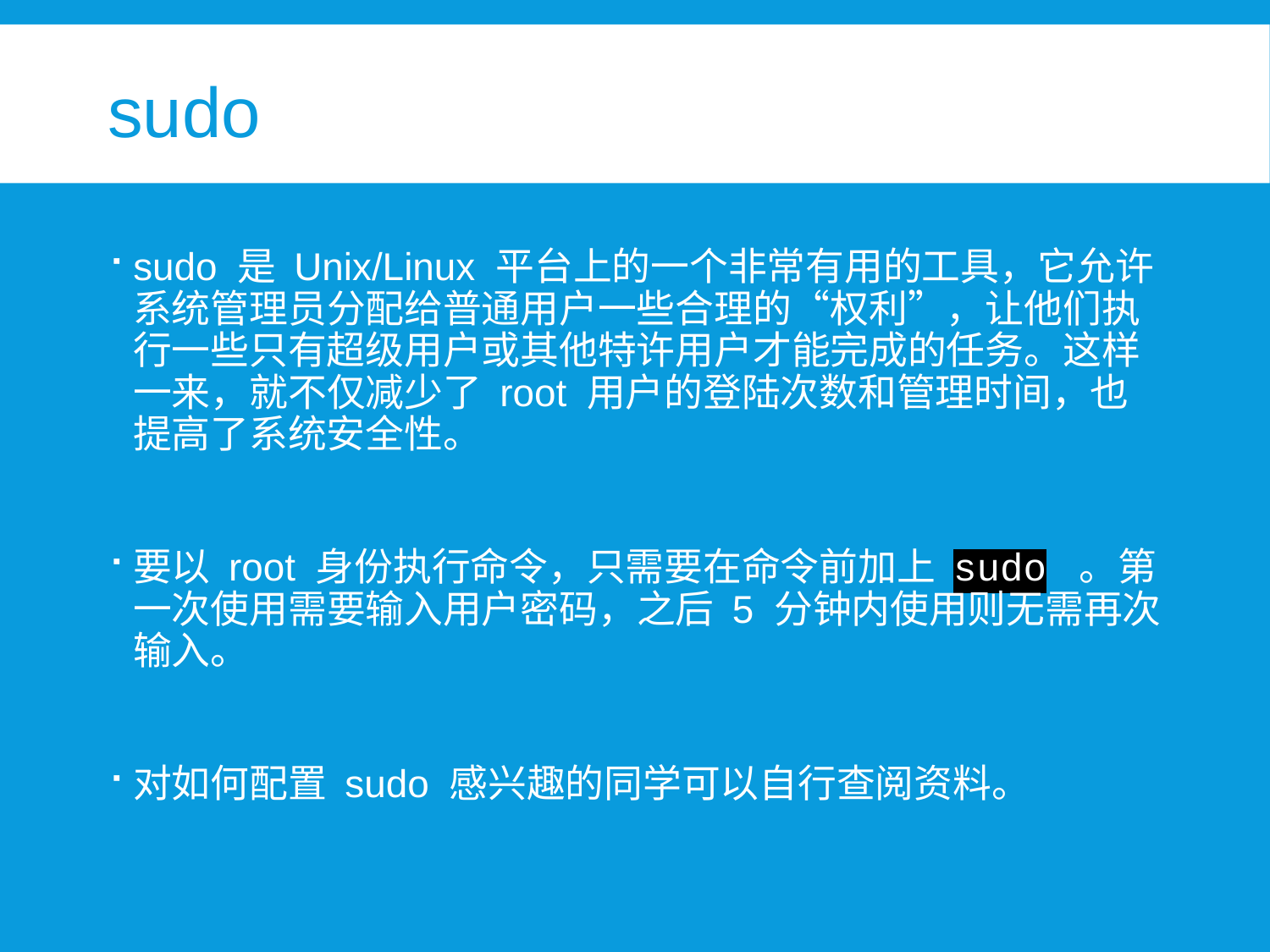

# sudo
sudo 是 Unix/Linux 平台上的一个非常有用的工具，它允许系统管理员分配给普通用户一些合理的“权利”，让他们执行一些只有超级用户或其他特许用户才能完成的任务。这样一来，就不仅减少了 root 用户的登陆次数和管理时间，也提高了系统安全性。

要以 root 身份执行命令，只需要在命令前加上 sudo 。第一次使用需要输入用户密码，之后 5 分钟内使用则无需再次输入。

对如何配置 sudo 感兴趣的同学可以自行查阅资料。